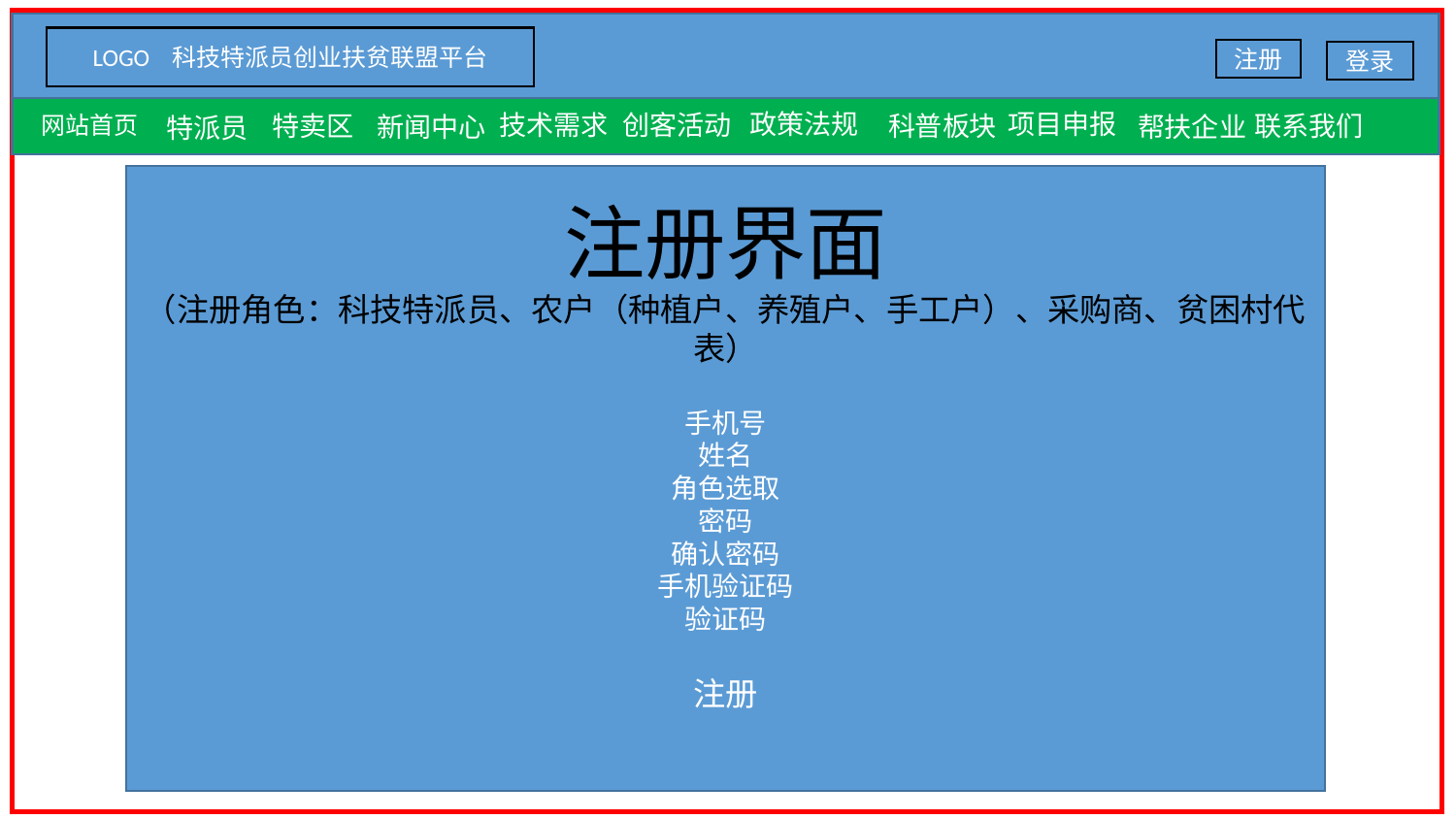

LOGO   科技特派员创业扶贫联盟平台
注册
登录

政策法规
项目申报
技术需求
创客活动
联系我们
网站首页
科普板块
特卖区
新闻中心
帮扶企业
特派员

注册界面
（注册角色：科技特派员、农户（种植户、养殖户、手工户）、采购商、贫困村代表）

手机号
姓名
角色选取
密码
确认密码
手机验证码
验证码

注册